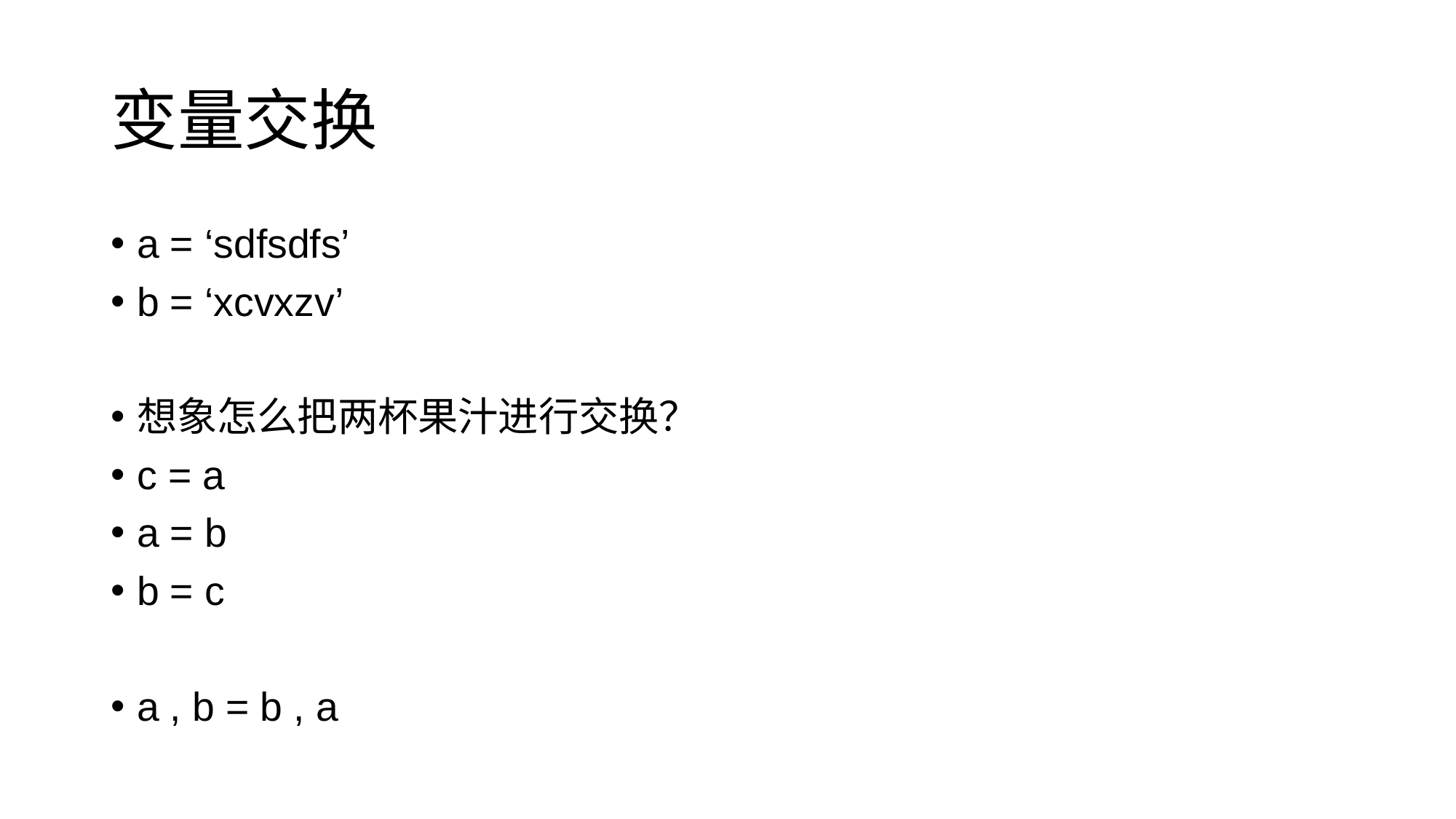

# 变量交换
a = ‘sdfsdfs’
b = ‘xcvxzv’

想象怎么把两杯果汁进行交换？
c = a
a = b
b = c

a , b = b , a